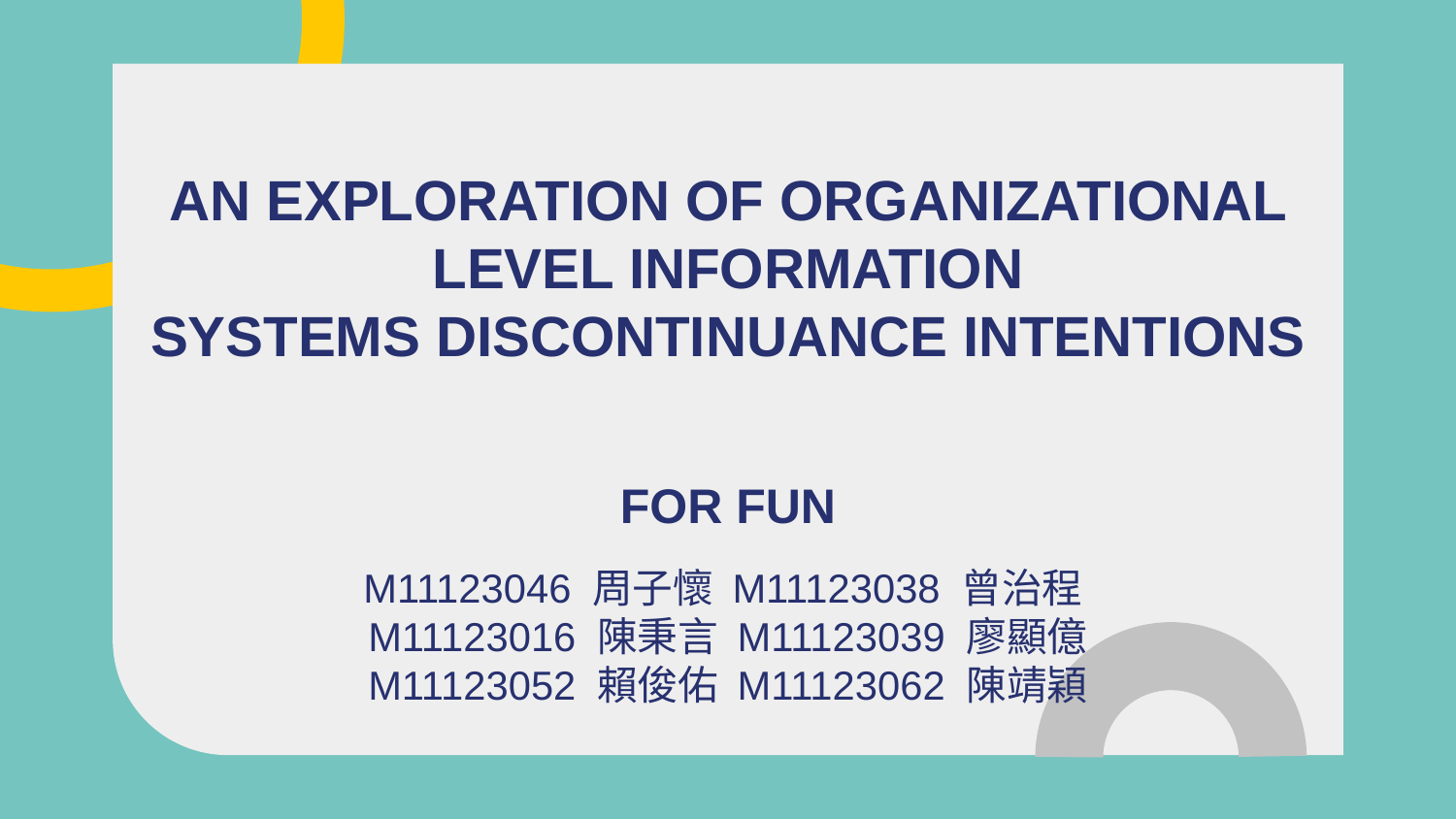

# AN EXPLORATION OF ORGANIZATIONAL LEVEL INFORMATION SYSTEMS DISCONTINUANCE INTENTIONS
FOR FUN

M11123046 周子懷 M11123038 曾治程M11123016 陳秉言 M11123039 廖顯億 M11123052 賴俊佑 M11123062 陳靖穎